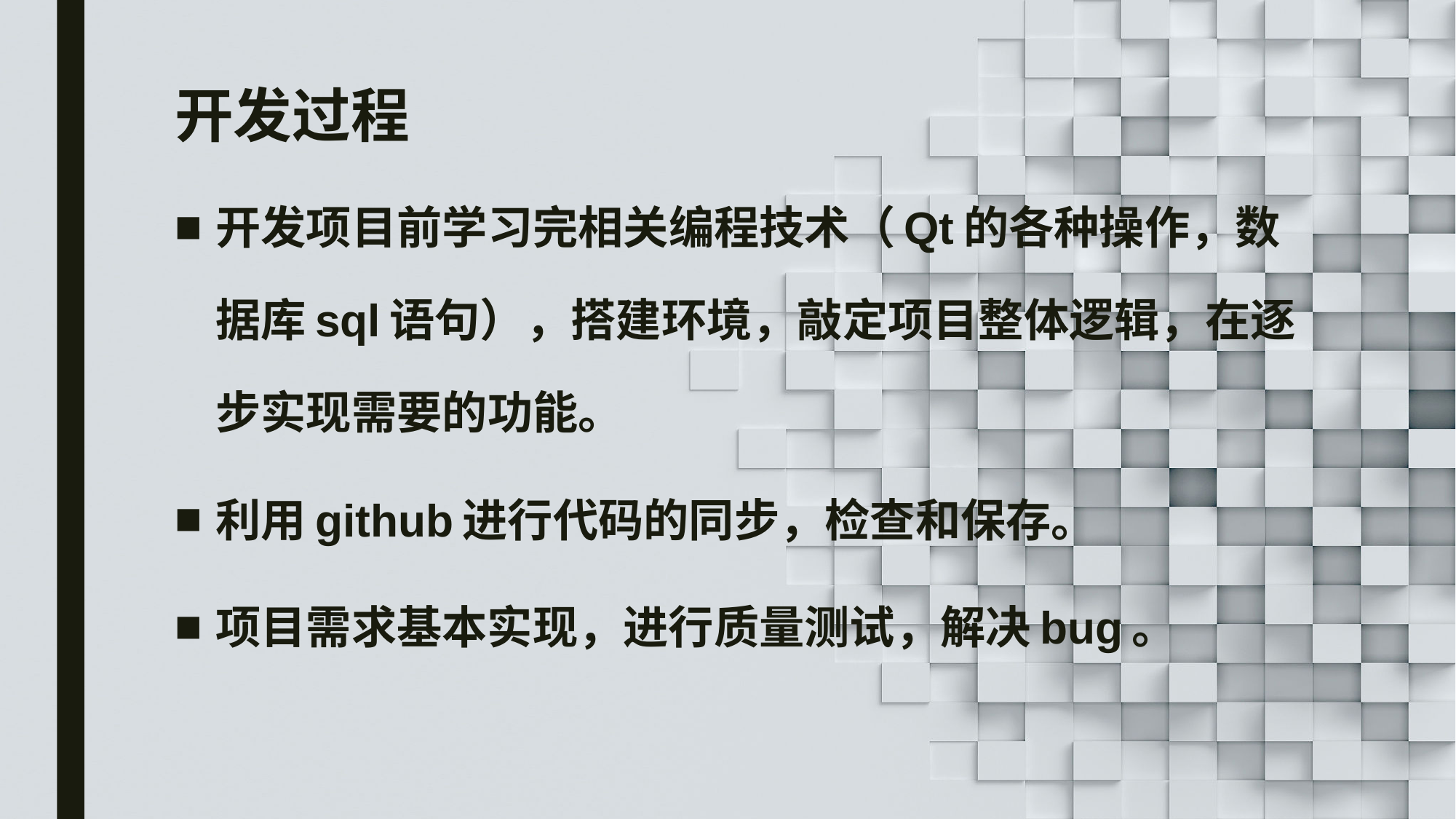

# 开发过程
开发项目前学习完相关编程技术（Qt的各种操作，数据库sql语句），搭建环境，敲定项目整体逻辑，在逐步实现需要的功能。
利用github进行代码的同步，检查和保存。
项目需求基本实现，进行质量测试，解决bug。